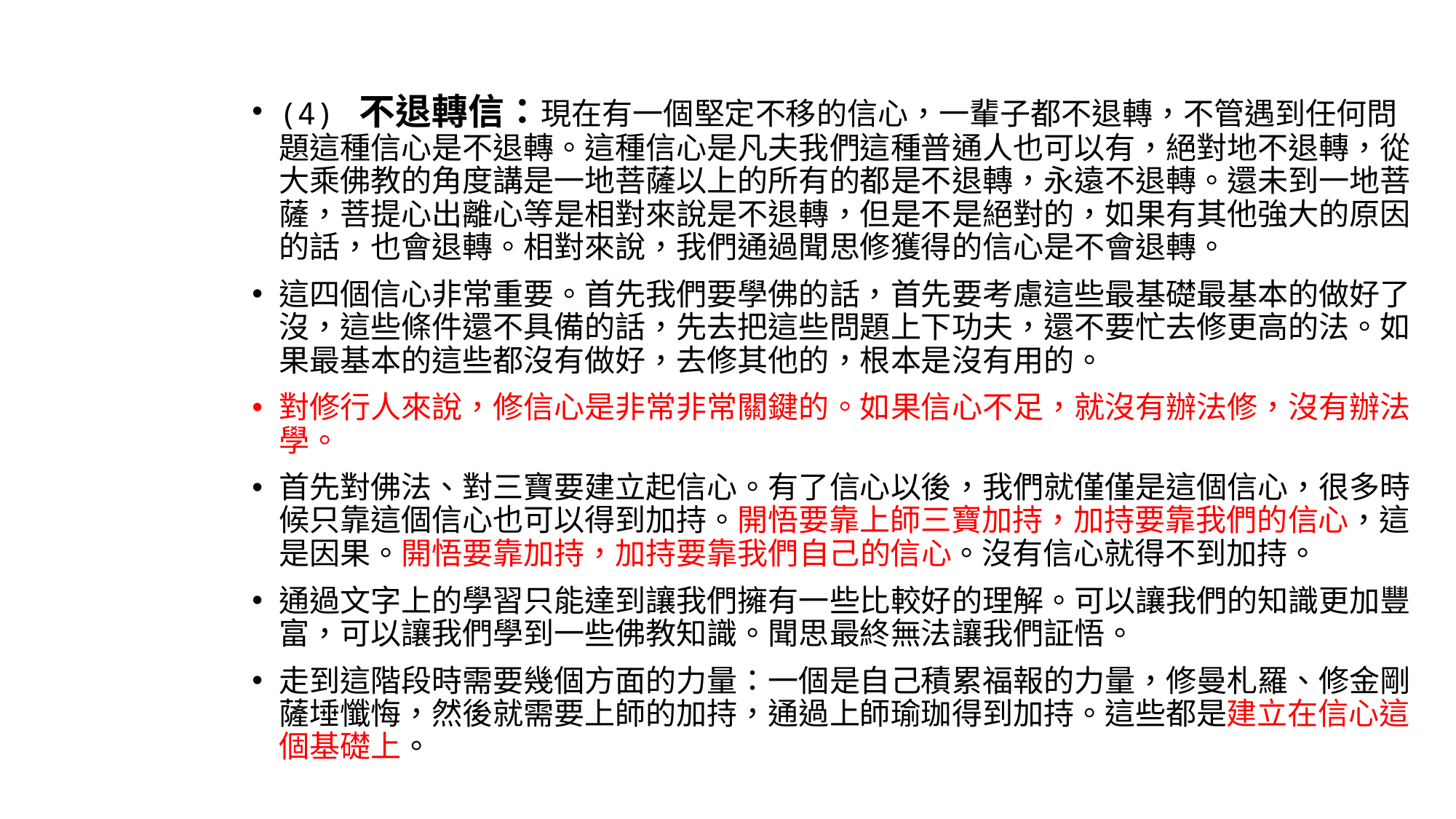

(4) 不退轉信：現在有一個堅定不移的信心，一輩子都不退轉，不管遇到任何問題這種信心是不退轉。這種信心是凡夫我們這種普通人也可以有，絕對地不退轉，從大乘佛教的角度講是一地菩薩以上的所有的都是不退轉，永遠不退轉。還未到一地菩薩，菩提心出離心等是相對來說是不退轉，但是不是絕對的，如果有其他強大的原因的話，也會退轉。相對來說，我們通過聞思修獲得的信心是不會退轉。
這四個信心非常重要。首先我們要學佛的話，首先要考慮這些最基礎最基本的做好了沒，這些條件還不具備的話，先去把這些問題上下功夫，還不要忙去修更高的法。如果最基本的這些都沒有做好，去修其他的，根本是沒有用的。
對修行人來說，修信心是非常非常關鍵的。如果信心不足，就沒有辦法修，沒有辦法學。
首先對佛法、對三寶要建立起信心。有了信心以後，我們就僅僅是這個信心，很多時候只靠這個信心也可以得到加持。開悟要靠上師三寶加持，加持要靠我們的信心，這是因果。開悟要靠加持，加持要靠我們自己的信心。沒有信心就得不到加持。
通過文字上的學習只能達到讓我們擁有一些比較好的理解。可以讓我們的知識更加豐富，可以讓我們學到一些佛教知識。聞思最終無法讓我們証悟。
走到這階段時需要幾個方面的力量：一個是自己積累福報的力量，修曼札羅、修金剛薩埵懺悔，然後就需要上師的加持，通過上師瑜珈得到加持。這些都是建立在信心這個基礎上。